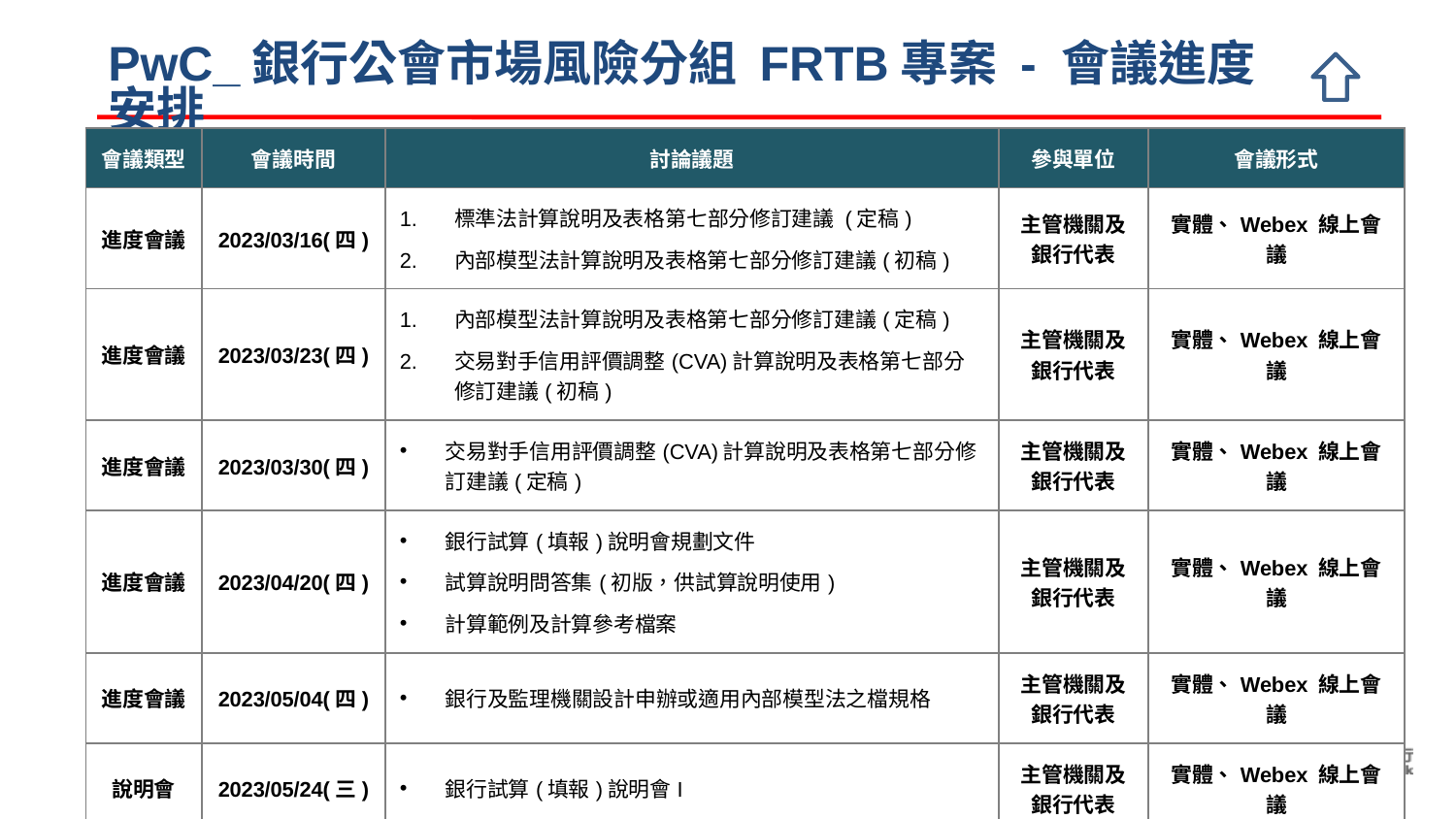

# PwC_銀行公會市場風險分組 FRTB專案 - 會議進度安排

| 會議類型 | 會議時間 | 討論議題 | 參與單位 | 會議形式 |
| --- | --- | --- | --- | --- |
| 進度會議 | 2023/03/16(四) | 標準法計算說明及表格第七部分修訂建議 (定稿) 內部模型法計算說明及表格第七部分修訂建議(初稿) | 主管機關及銀行代表 | 實體、Webex 線上會議 |
| 進度會議 | 2023/03/23(四) | 內部模型法計算說明及表格第七部分修訂建議(定稿) 交易對手信用評價調整(CVA)計算說明及表格第七部分修訂建議(初稿) | 主管機關及銀行代表 | 實體、Webex 線上會議 |
| 進度會議 | 2023/03/30(四) | 交易對手信用評價調整(CVA)計算說明及表格第七部分修訂建議(定稿) | 主管機關及銀行代表 | 實體、Webex 線上會議 |
| 進度會議 | 2023/04/20(四) | 銀行試算(填報)說明會規劃文件 試算說明問答集(初版，供試算說明使用) 計算範例及計算參考檔案 | 主管機關及銀行代表 | 實體、Webex 線上會議 |
| 進度會議 | 2023/05/04(四) | 銀行及監理機關設計申辦或適用內部模型法之檔規格 | 主管機關及銀行代表 | 實體、Webex 線上會議 |
| 說明會 | 2023/05/24(三) | 銀行試算(填報)說明會I | 主管機關及銀行代表 | 實體、Webex 線上會議 |
15